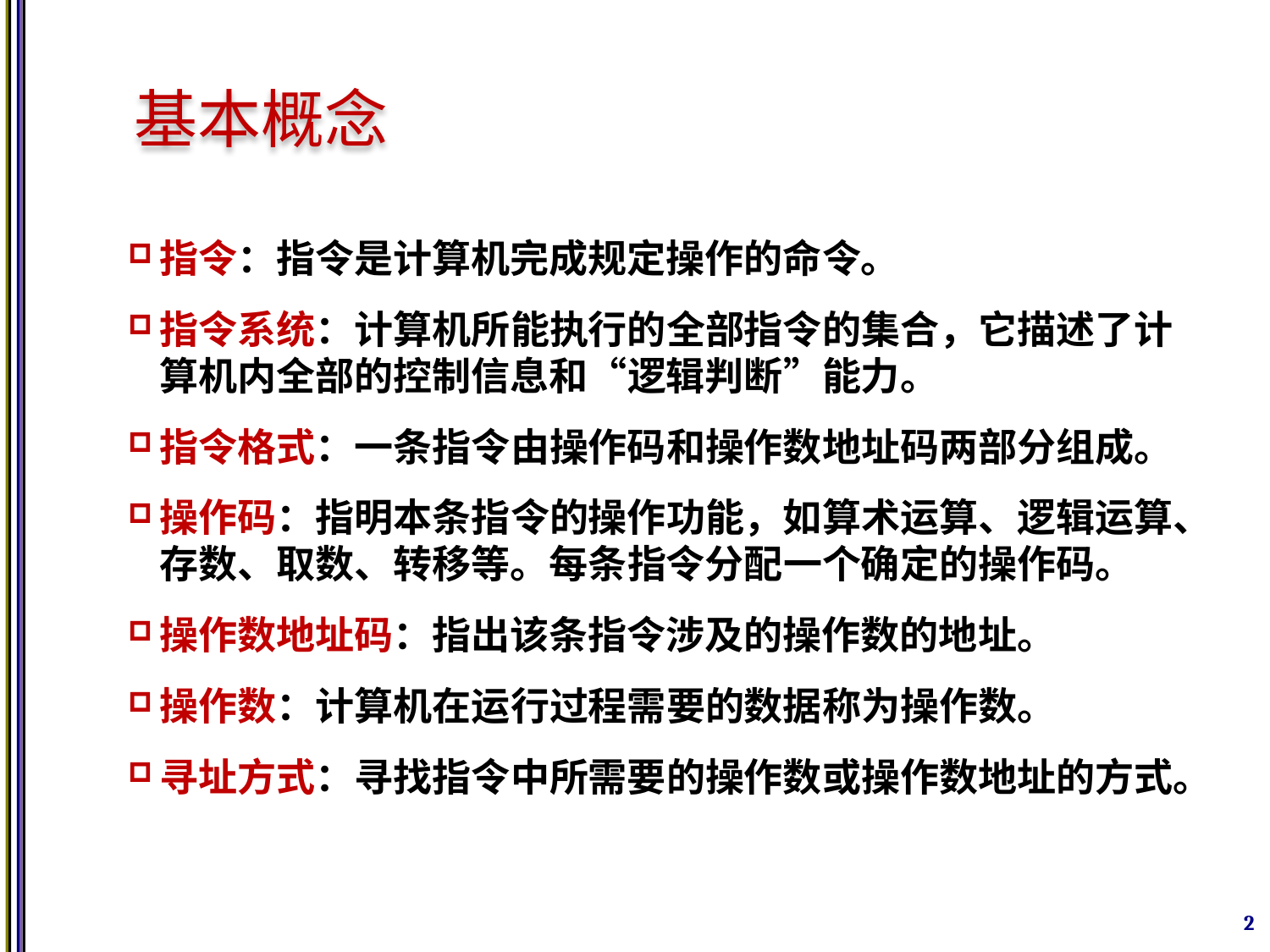

# 基本概念
指令：指令是计算机完成规定操作的命令。
指令系统：计算机所能执行的全部指令的集合，它描述了计算机内全部的控制信息和“逻辑判断”能力。
指令格式：一条指令由操作码和操作数地址码两部分组成。
操作码：指明本条指令的操作功能，如算术运算、逻辑运算、存数、取数、转移等。每条指令分配一个确定的操作码。
操作数地址码：指出该条指令涉及的操作数的地址。
操作数：计算机在运行过程需要的数据称为操作数。
寻址方式：寻找指令中所需要的操作数或操作数地址的方式。
2